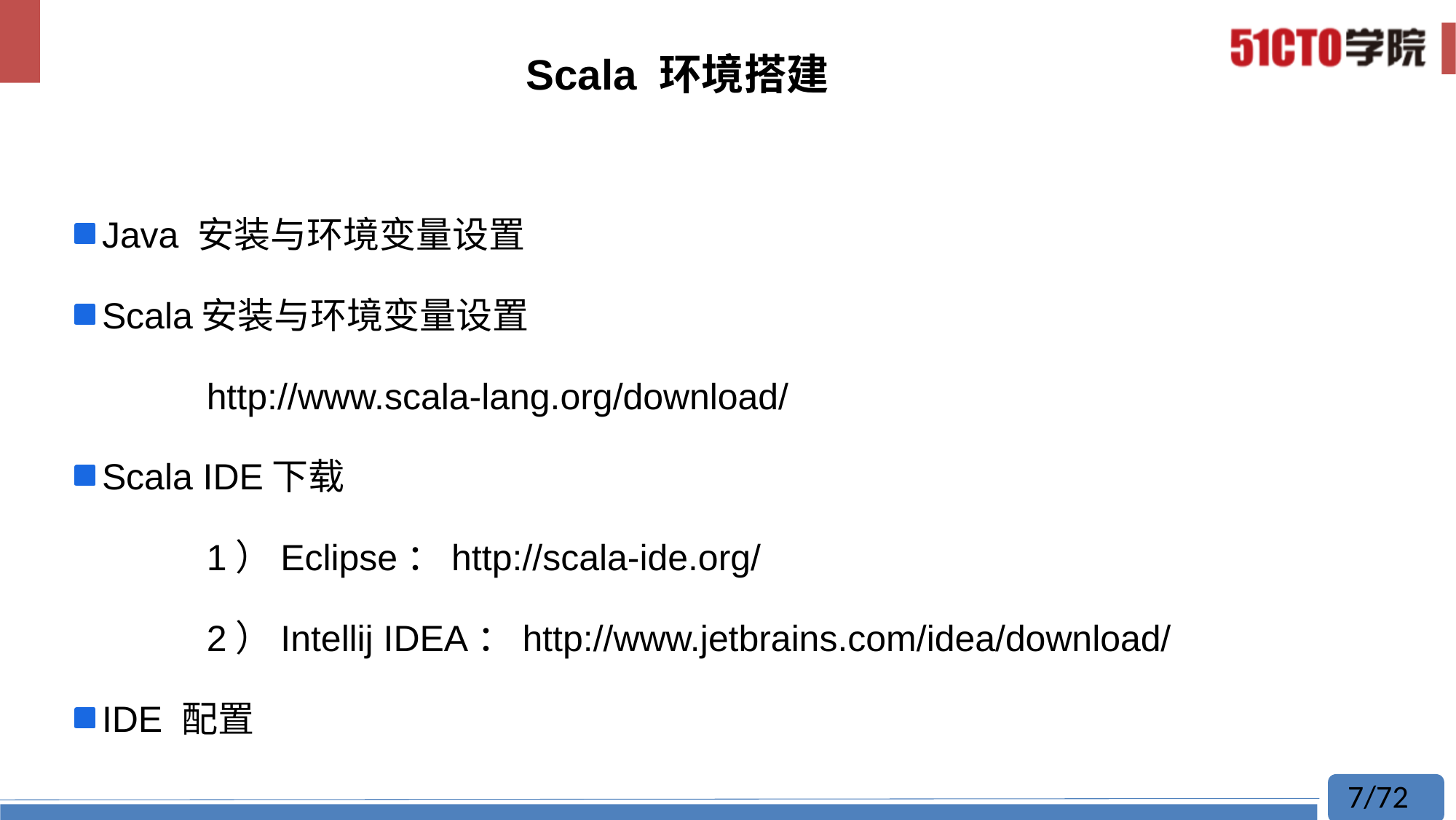

# Scala 环境搭建
Java 安装与环境变量设置
Scala安装与环境变量设置
	http://www.scala-lang.org/download/
Scala IDE下载
	1）Eclipse：http://scala-ide.org/
	2）Intellij IDEA：http://www.jetbrains.com/idea/download/
IDE 配置